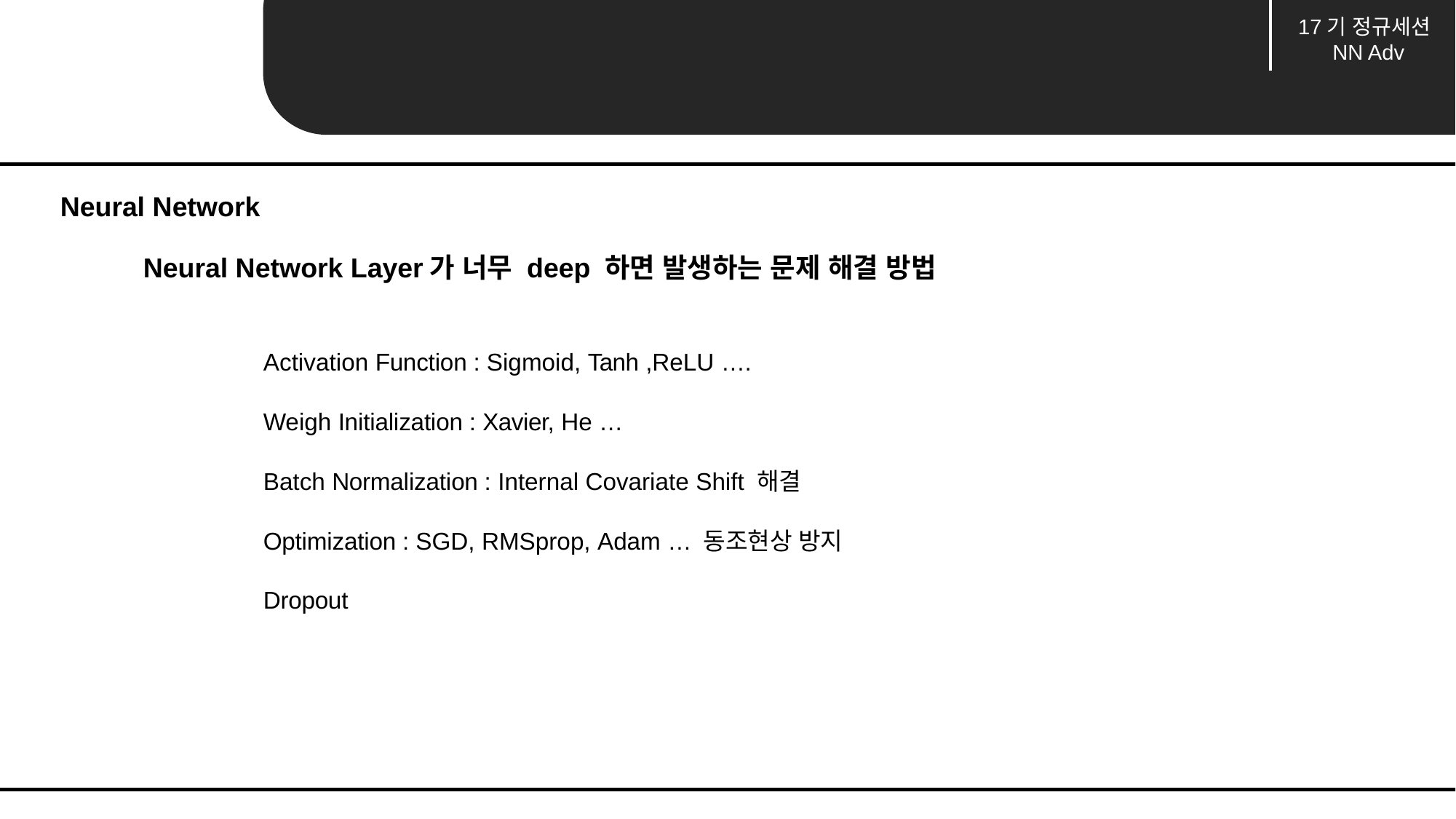

17기 정규세션
SVM
17기 정규세션
NN Adv
Unit  01 ㅣIntroduction
Neural Network
Neural Network Layer가 너무 deep 하면 발생하는 문제 해결 방법
Activation Function : Sigmoid, Tanh ,ReLU ….
Weigh Initialization : Xavier, He …
Batch Normalization : Internal Covariate Shift 해결
Optimization : SGD, RMSprop, Adam … 동조현상 방지
Dropout